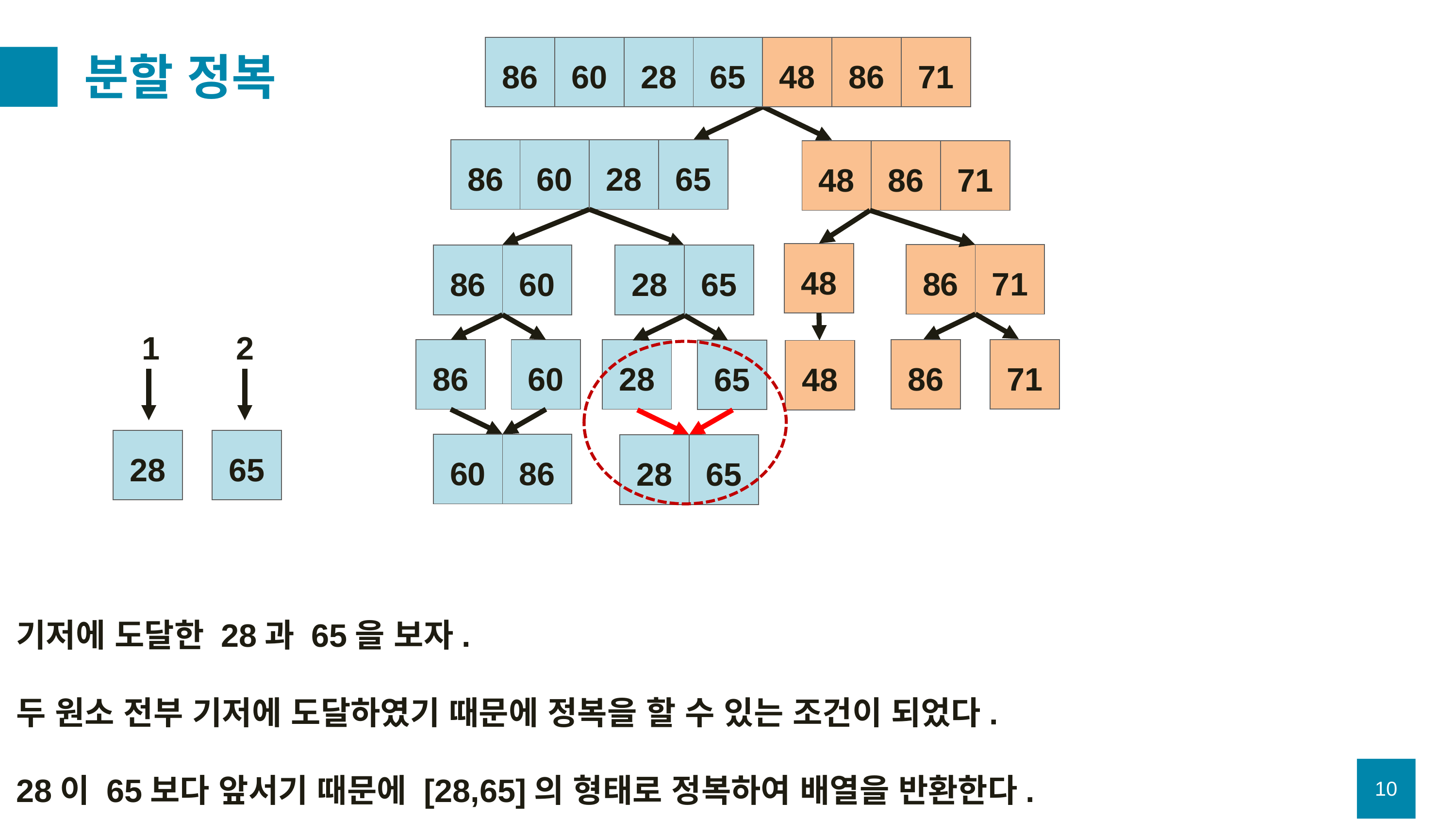

# 분할 정복
| 86 | 60 | 28 | 65 | 48 | 86 | 71 |
| --- | --- | --- | --- | --- | --- | --- |
| 86 | 60 | 28 | 65 |
| --- | --- | --- | --- |
| 48 | 86 | 71 |
| --- | --- | --- |
| 48 |
| --- |
| 86 | 71 |
| --- | --- |
| 86 | 60 |
| --- | --- |
| 28 | 65 |
| --- | --- |
2
1
| 86 |
| --- |
| 71 |
| --- |
| 28 |
| --- |
| 86 |
| --- |
| 60 |
| --- |
| 65 |
| --- |
| 48 |
| --- |

| 65 |
| --- |
| 28 |
| --- |
| 60 | 86 |
| --- | --- |
| 28 | 65 |
| --- | --- |
기저에 도달한 28과 65을 보자.

두 원소 전부 기저에 도달하였기 때문에 정복을 할 수 있는 조건이 되었다.

28이 65보다 앞서기 때문에 [28,65]의 형태로 정복하여 배열을 반환한다.
10